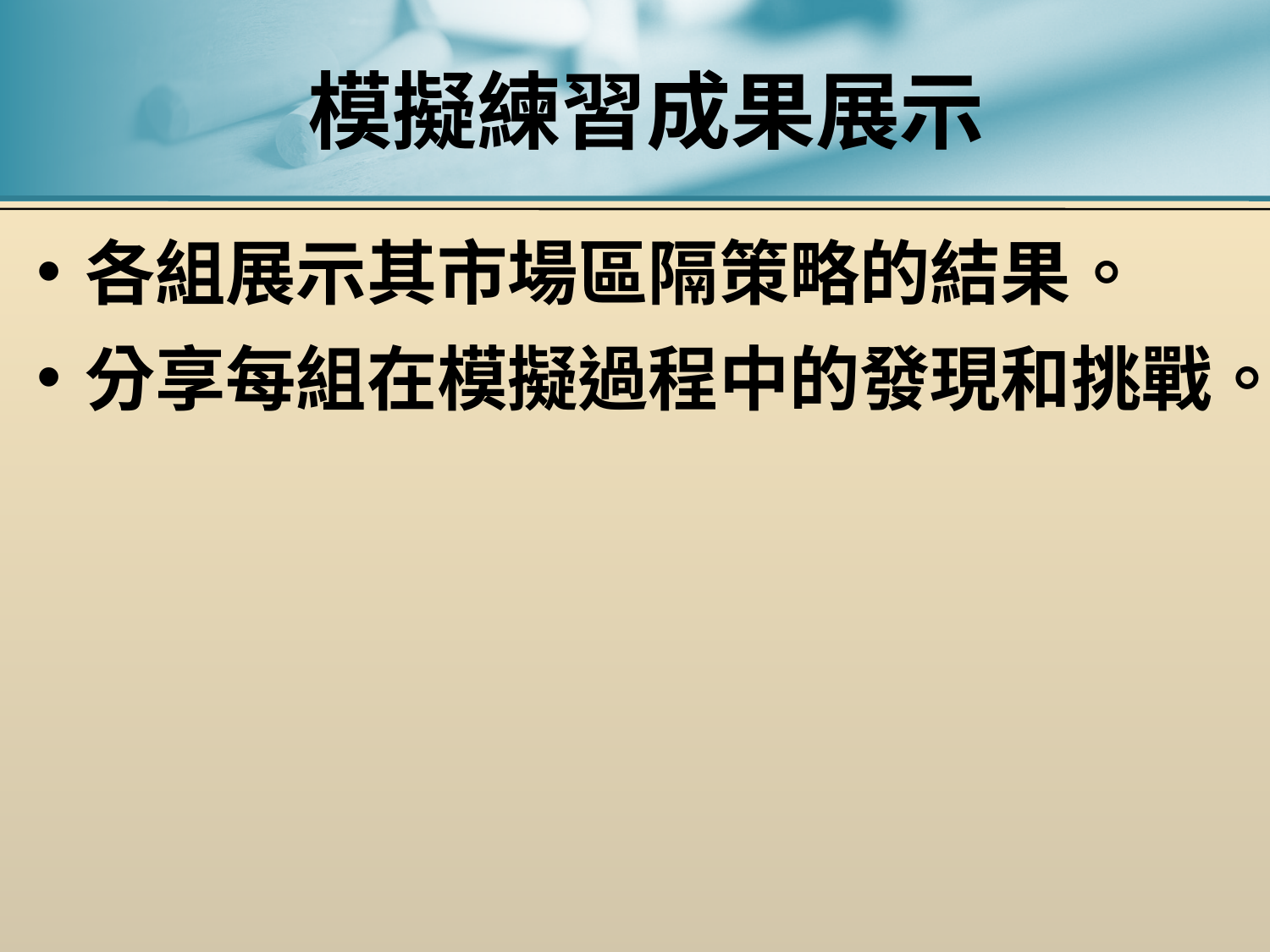

# 模擬練習成果展示
各組展示其市場區隔策略的結果。
分享每組在模擬過程中的發現和挑戰。